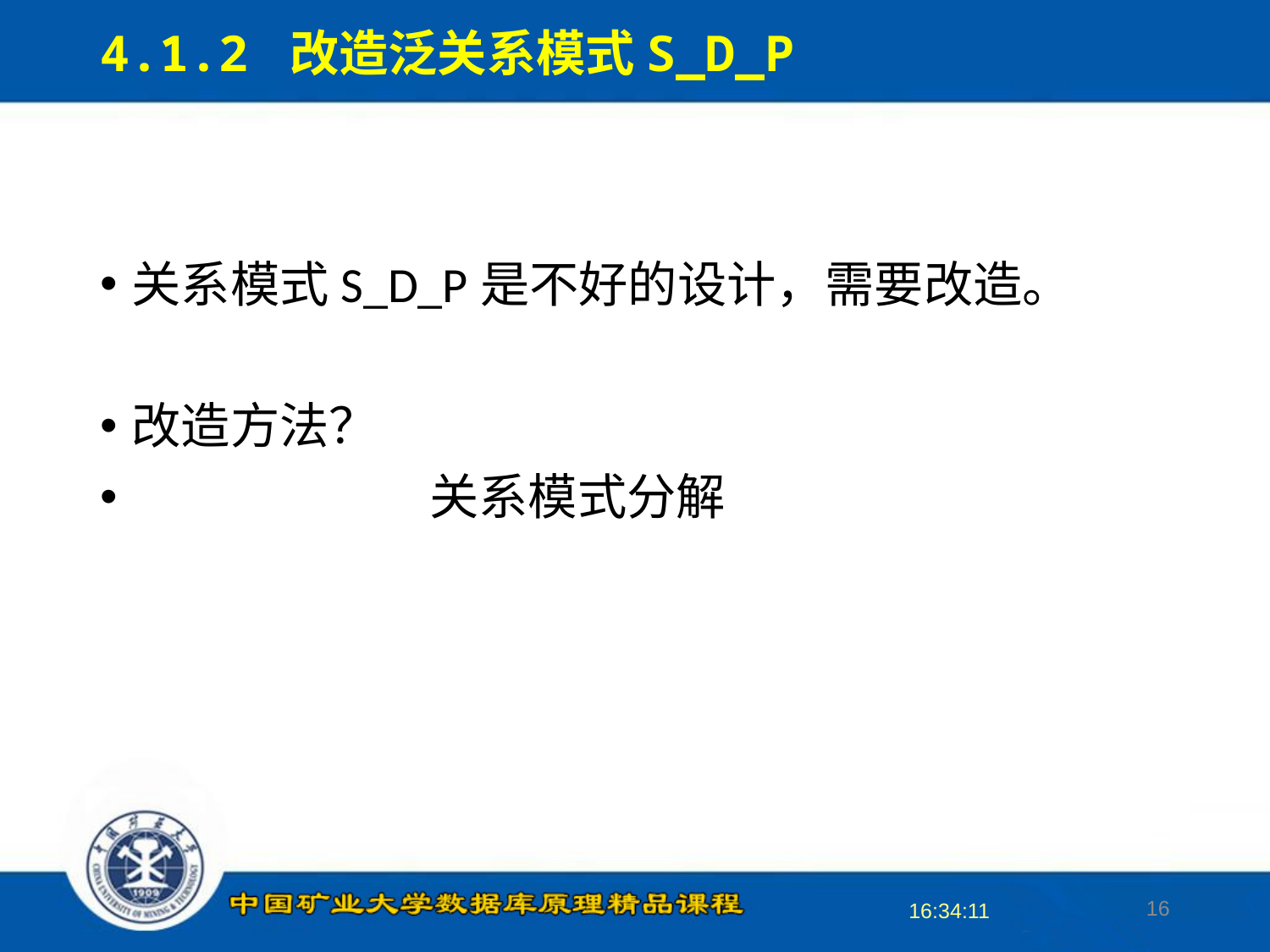

# 4.1.2 改造泛关系模式S_D_P
关系模式S_D_P是不好的设计，需要改造。

改造方法？
                          关系模式分解

16
16:34:11